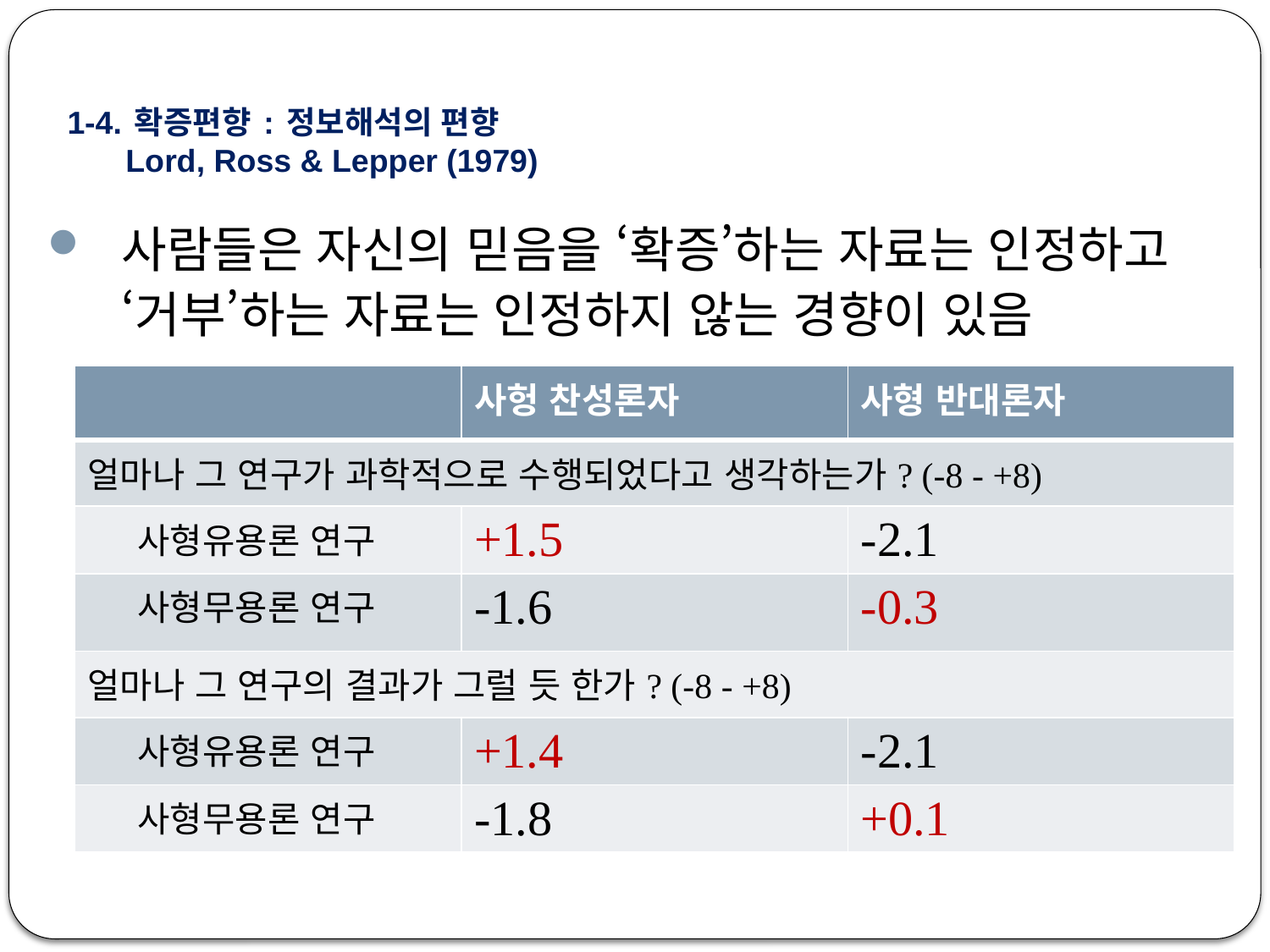

# 1-4. 확증편향 : 정보해석의 편향 Lord, Ross & Lepper (1979)
사람들은 자신의 믿음을 ‘확증’하는 자료는 인정하고 ‘거부’하는 자료는 인정하지 않는 경향이 있음
|  | 사헝 찬성론자 | 사형 반대론자 |
| --- | --- | --- |
| 얼마나 그 연구가 과학적으로 수행되었다고 생각하는가? (-8 - +8) |  |  |
| 사형유용론 연구 | +1.5 | -2.1 |
| 사형무용론 연구 | -1.6 | -0.3 |
| 얼마나 그 연구의 결과가 그럴 듯 한가? (-8 - +8) |  |  |
| 사형유용론 연구 | +1.4 | -2.1 |
| 사형무용론 연구 | -1.8 | +0.1 |